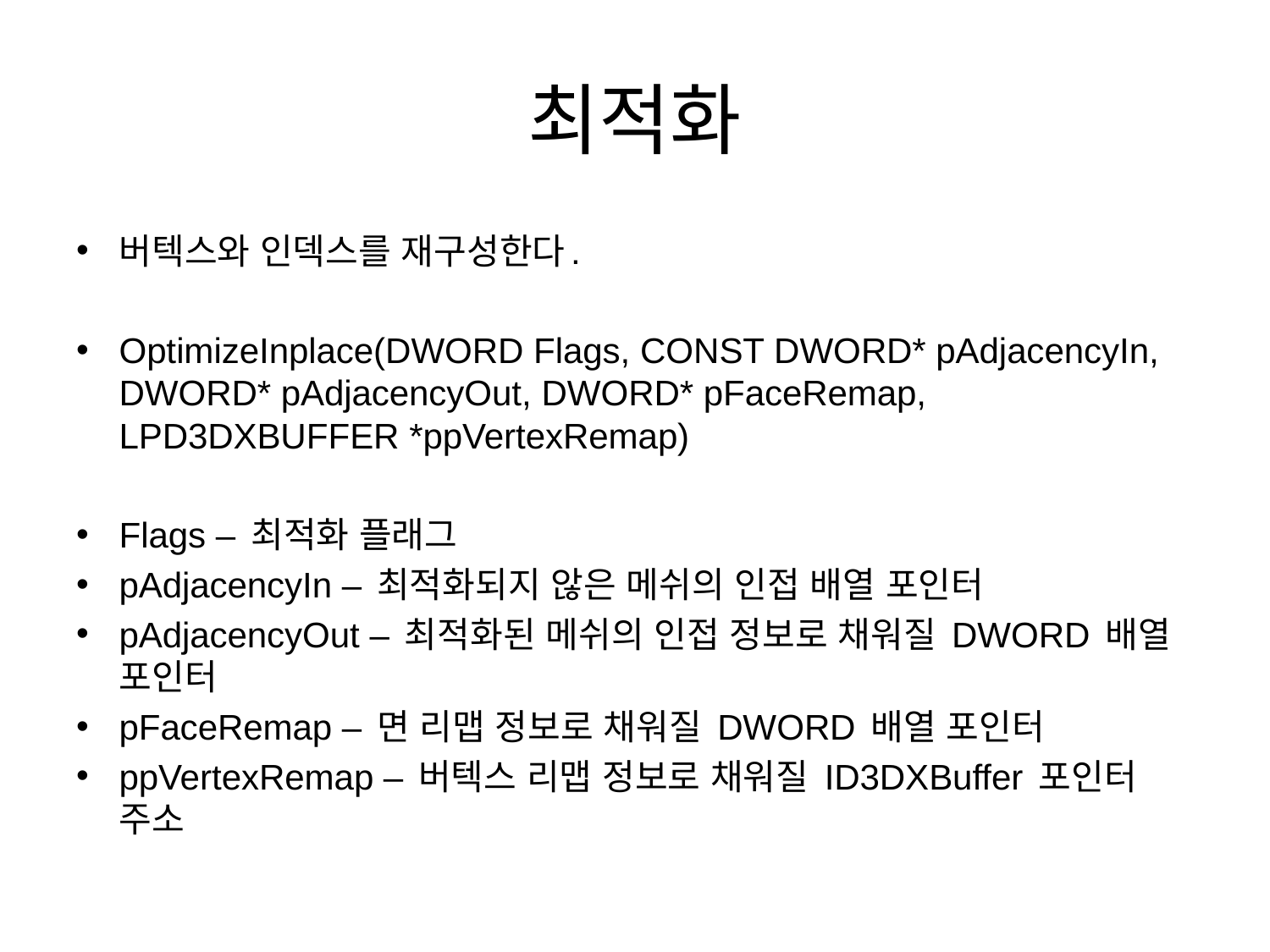

# 최적화
버텍스와 인덱스를 재구성한다.

OptimizeInplace(DWORD Flags, CONST DWORD* pAdjacencyIn, DWORD* pAdjacencyOut, DWORD* pFaceRemap, LPD3DXBUFFER *ppVertexRemap)

Flags – 최적화 플래그
pAdjacencyIn – 최적화되지 않은 메쉬의 인접 배열 포인터
pAdjacencyOut – 최적화된 메쉬의 인접 정보로 채워질 DWORD 배열 포인터
pFaceRemap – 면 리맵 정보로 채워질 DWORD 배열 포인터
ppVertexRemap – 버텍스 리맵 정보로 채워질 ID3DXBuffer 포인터 주소